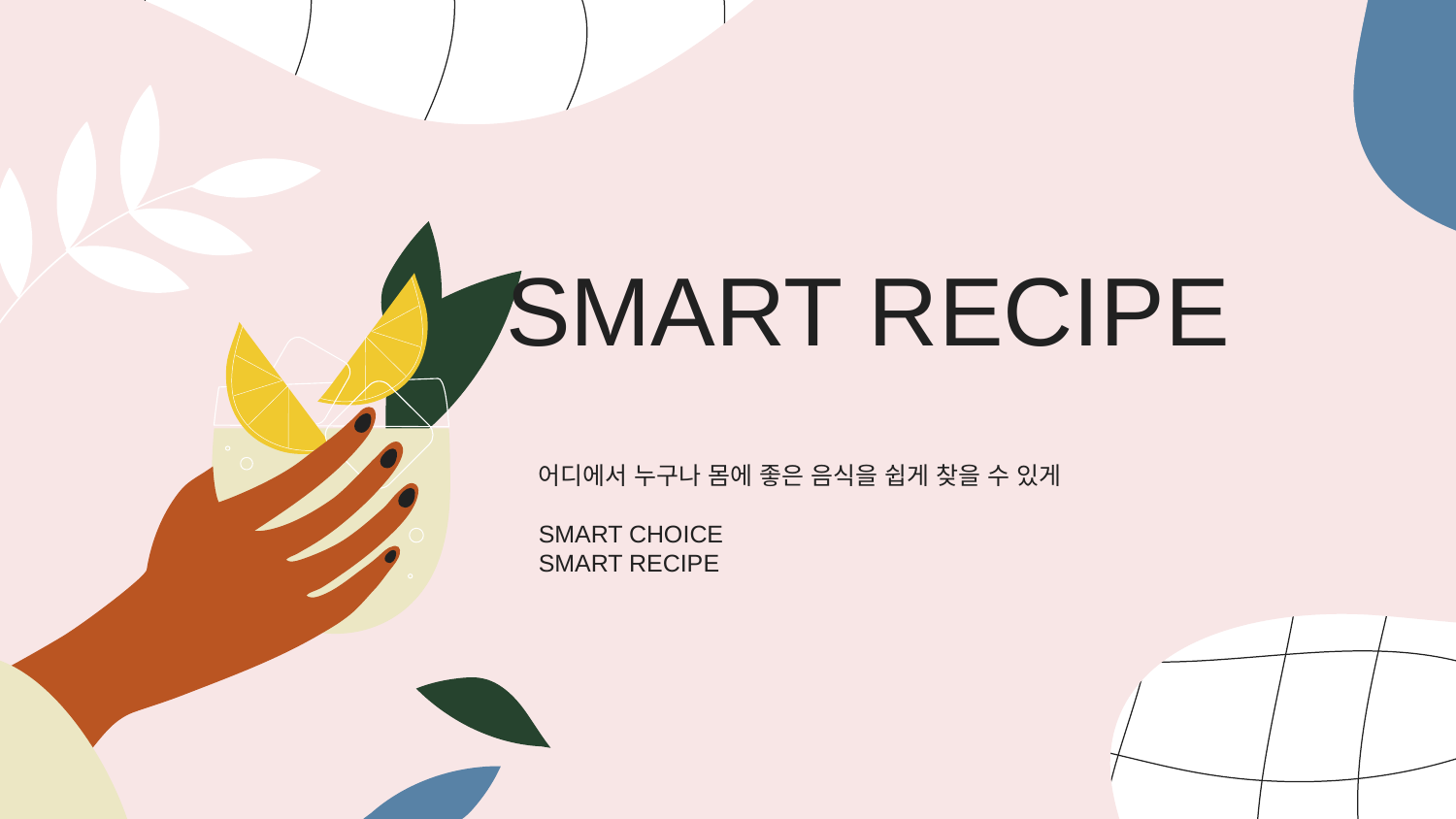

# SMART RECIPE

어디에서 누구나 몸에 좋은 음식을 쉽게 찾을 수 있게

SMART CHOICE
SMART RECIPE